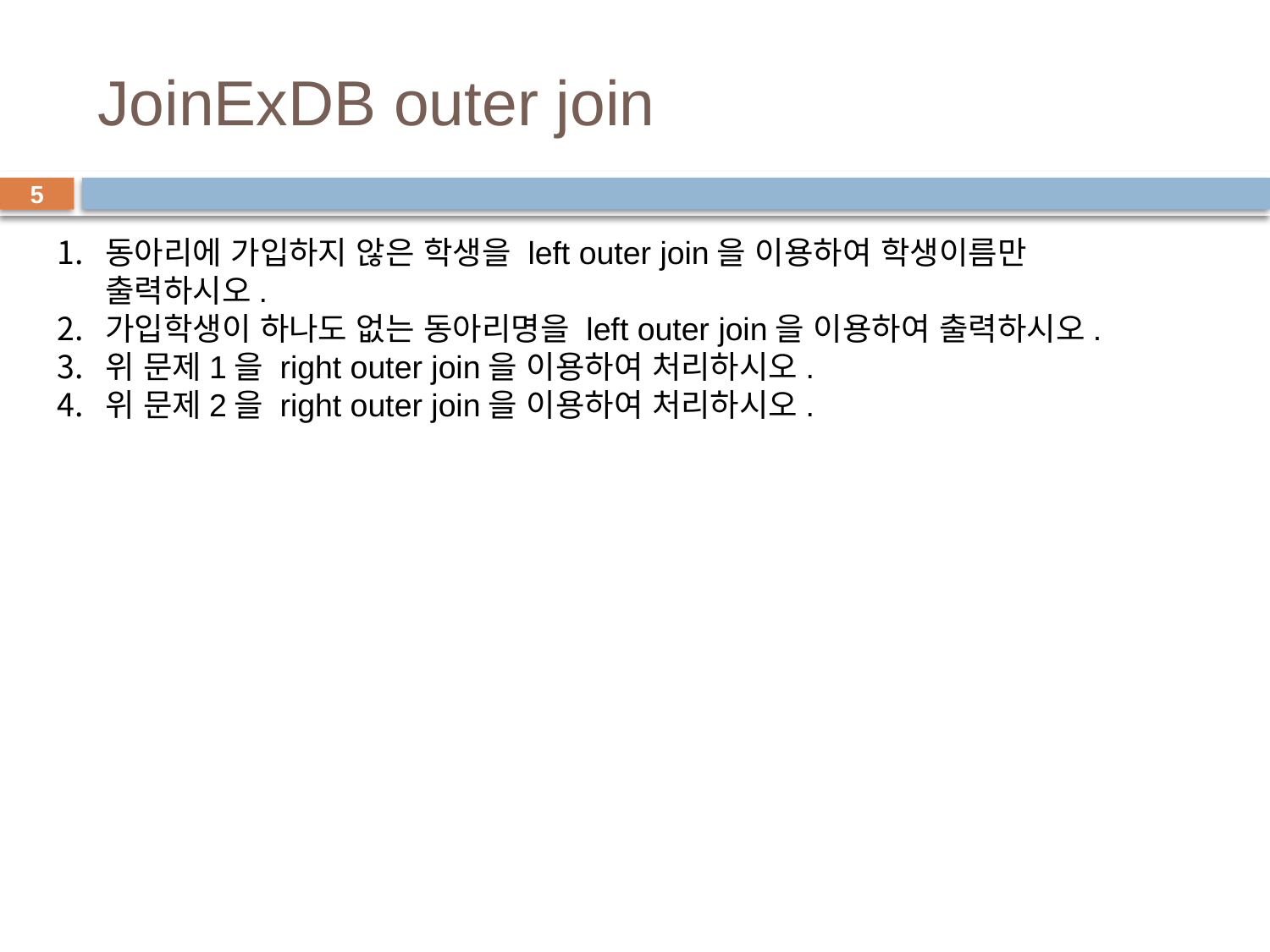

# JoinExDB outer join
5
동아리에 가입하지 않은 학생을 left outer join을 이용하여 학생이름만 출력하시오.
가입학생이 하나도 없는 동아리명을 left outer join을 이용하여 출력하시오.
위 문제1을 right outer join을 이용하여 처리하시오.
위 문제2을 right outer join을 이용하여 처리하시오.